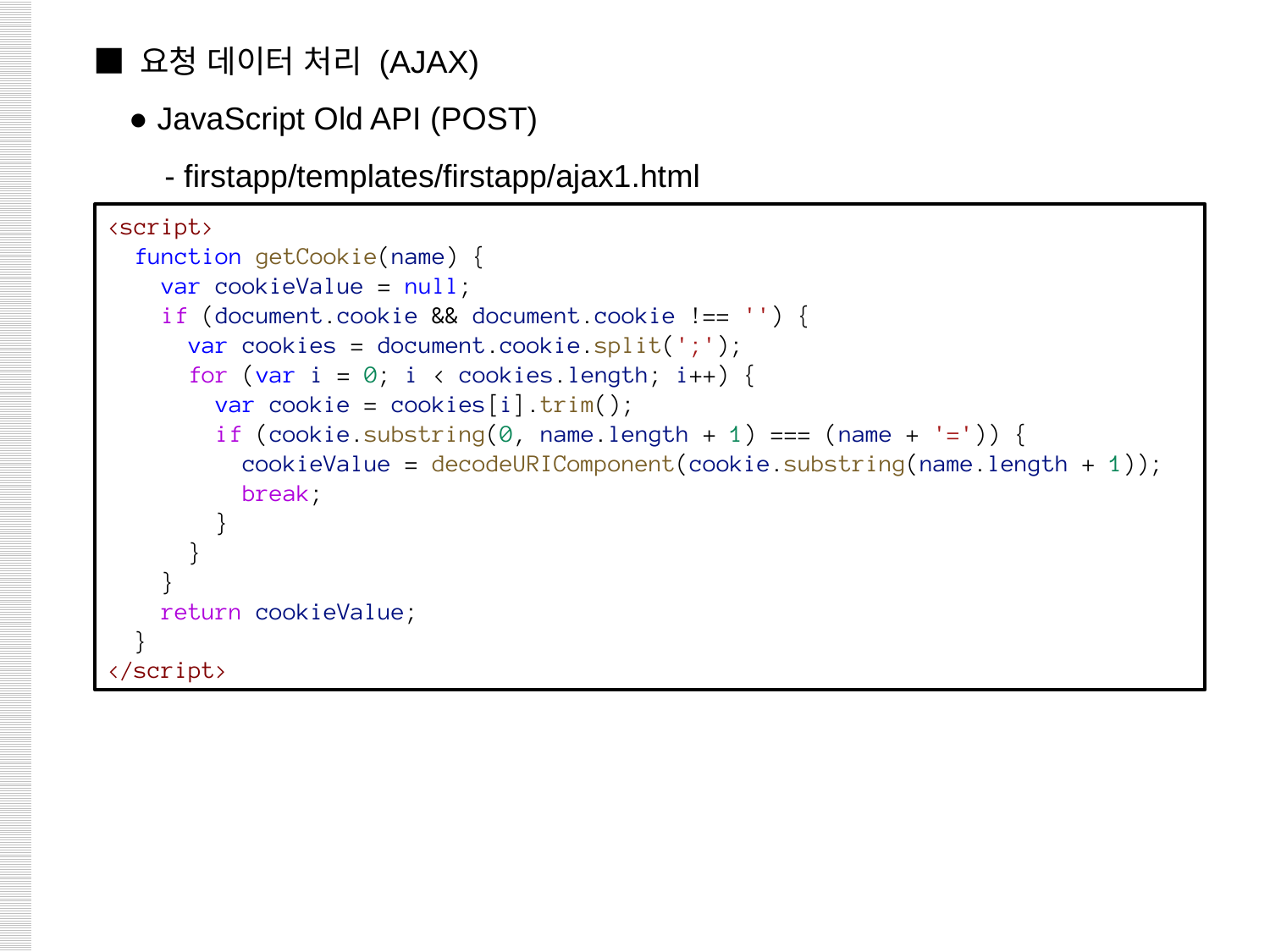

■ 요청 데이터 처리 (AJAX)
    ● JavaScript Old API (POST)
        - firstapp/templates/firstapp/ajax1.html
<script>
  function getCookie(name) {
    var cookieValue = null;
    if (document.cookie && document.cookie !== '') {
      var cookies = document.cookie.split(';');
      for (var i = 0; i < cookies.length; i++) {
        var cookie = cookies[i].trim();
        if (cookie.substring(0, name.length + 1) === (name + '=')) {
          cookieValue = decodeURIComponent(cookie.substring(name.length + 1));
          break;
        }
      }
    }
    return cookieValue;
  }
</script>